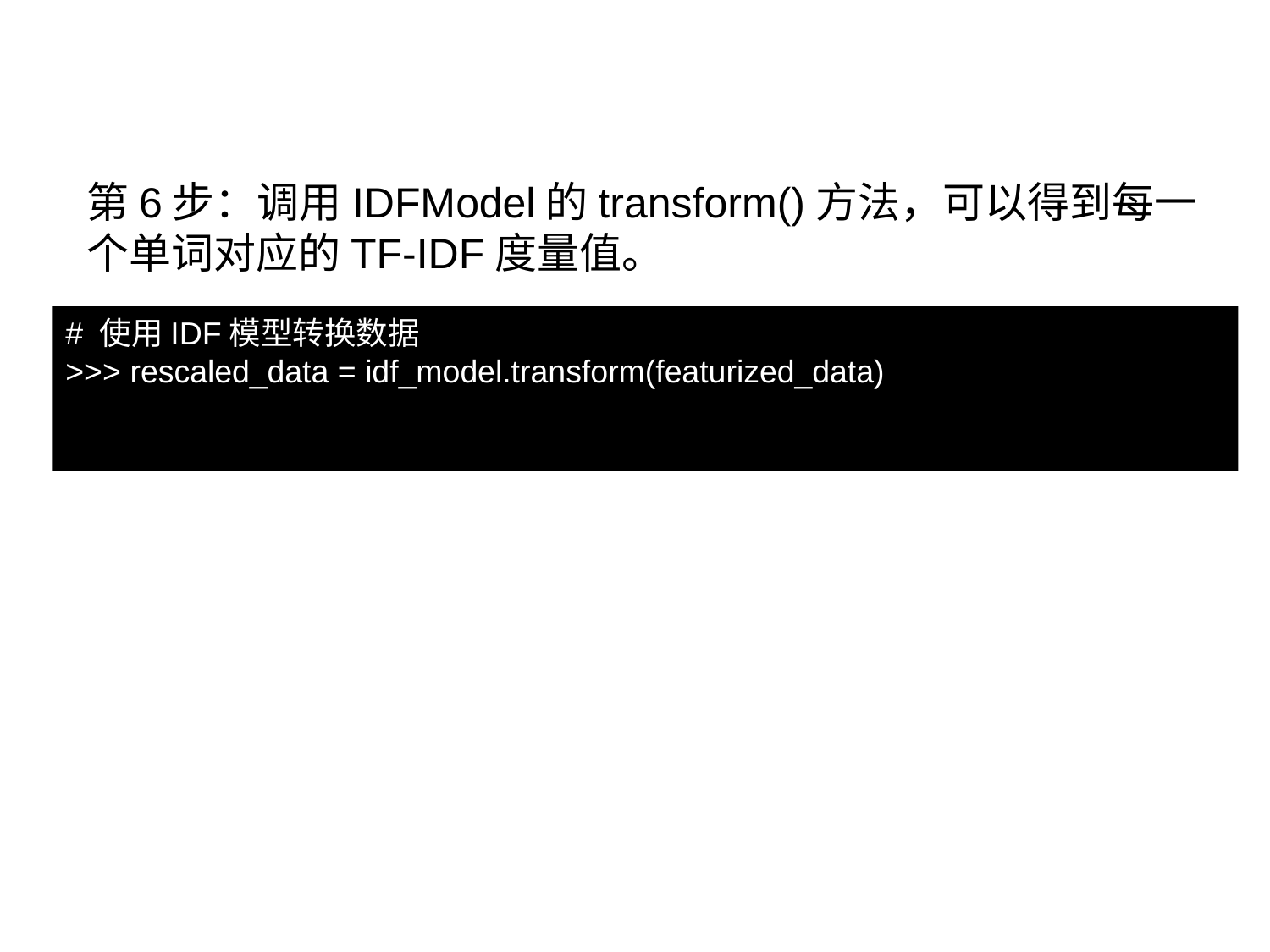

9.6.1 特征提取
第6步：调用IDFModel的transform()方法，可以得到每一个单词对应的TF-IDF度量值。
# 使用IDF模型转换数据
>>> rescaled_data = idf_model.transform(featurized_data)